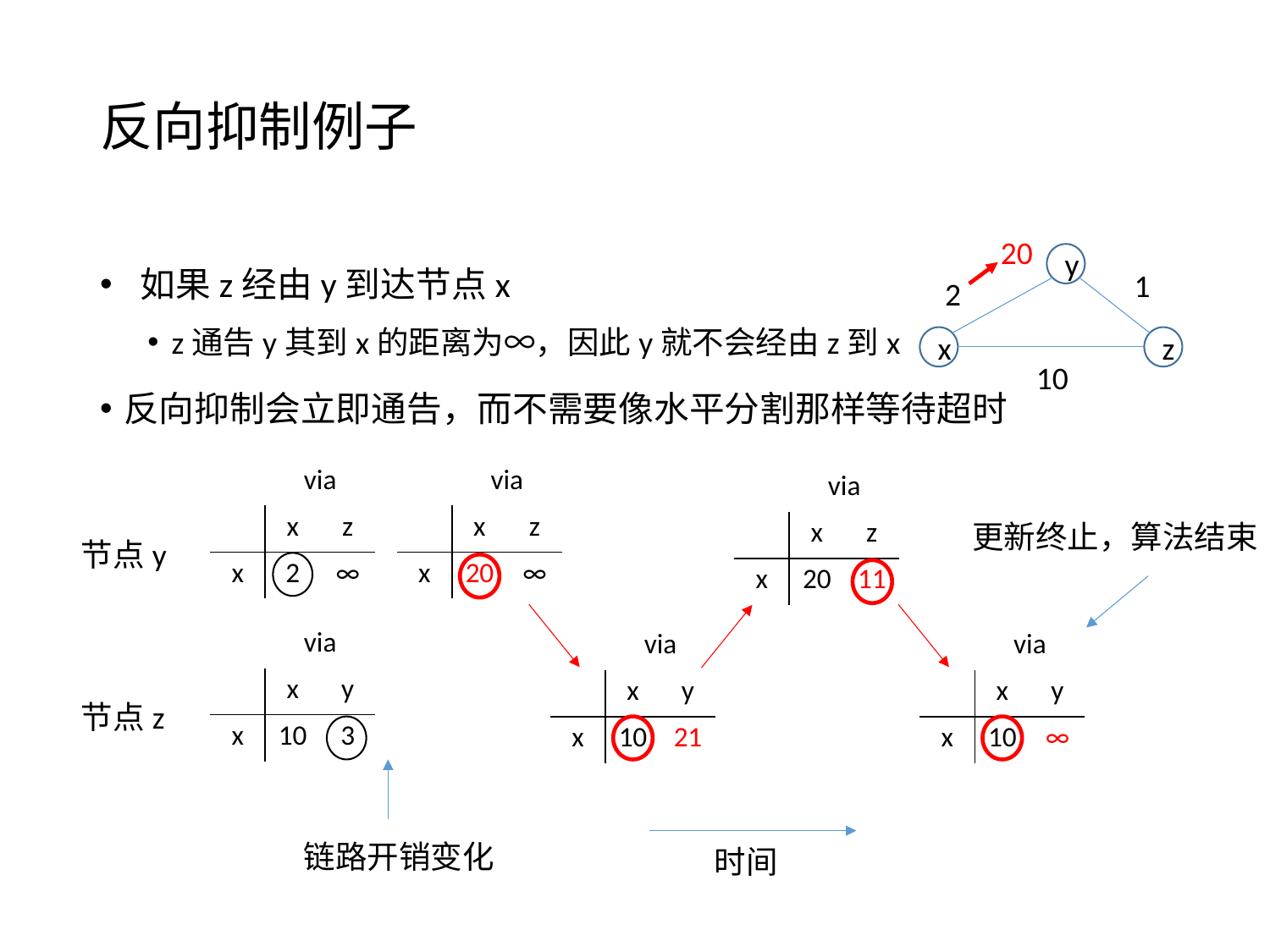

# 反向抑制例子
20
y
1
2
x
z
10
 如果z经由y到达节点x
z通告y其到x的距离为∞，因此y就不会经由z到x
反向抑制会立即通告，而不需要像水平分割那样等待超时

|  | via |  |
| --- | --- | --- |
|  | x | z |
| x | 2 | ∞ |
|  | via |  |
| --- | --- | --- |
|  | x | z |
| x | 20 | ∞ |
|  | via |  |
| --- | --- | --- |
|  | x | z |
| x | 20 | 11 |
更新终止，算法结束
节点y

|  | via |  |
| --- | --- | --- |
|  | x | y |
| x | 10 | 3 |
|  | via |  |
| --- | --- | --- |
|  | x | y |
| x | 10 | 21 |
|  | via |  |
| --- | --- | --- |
|  | x | y |
| x | 10 | ∞ |
节点z

链路开销变化
时间
17